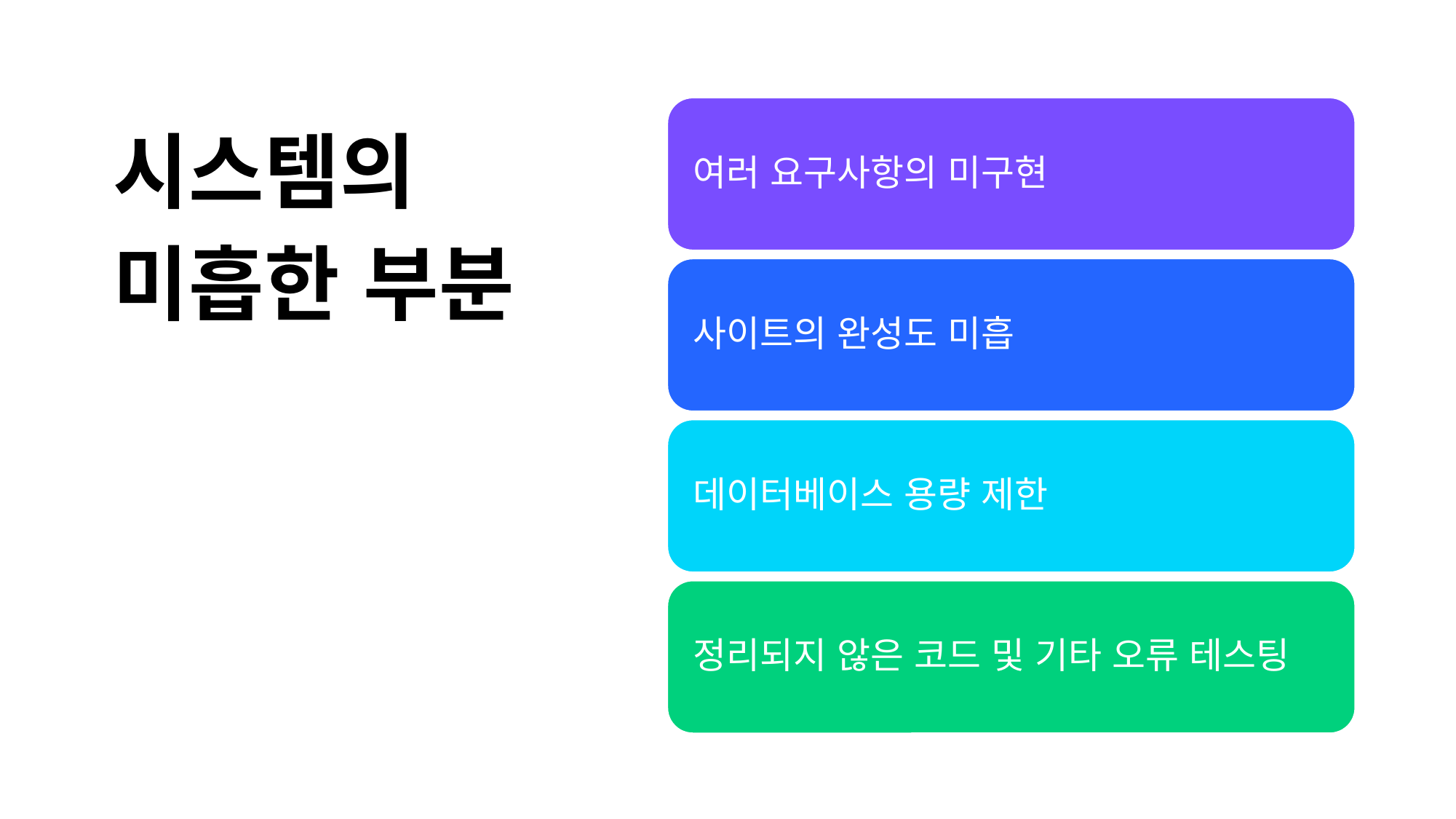

# 시스템의 미흡한 부분
여러 요구사항의 미구현
사이트의 완성도 미흡
데이터베이스 용량 제한
정리되지 않은 코드 및 기타 오류 테스팅